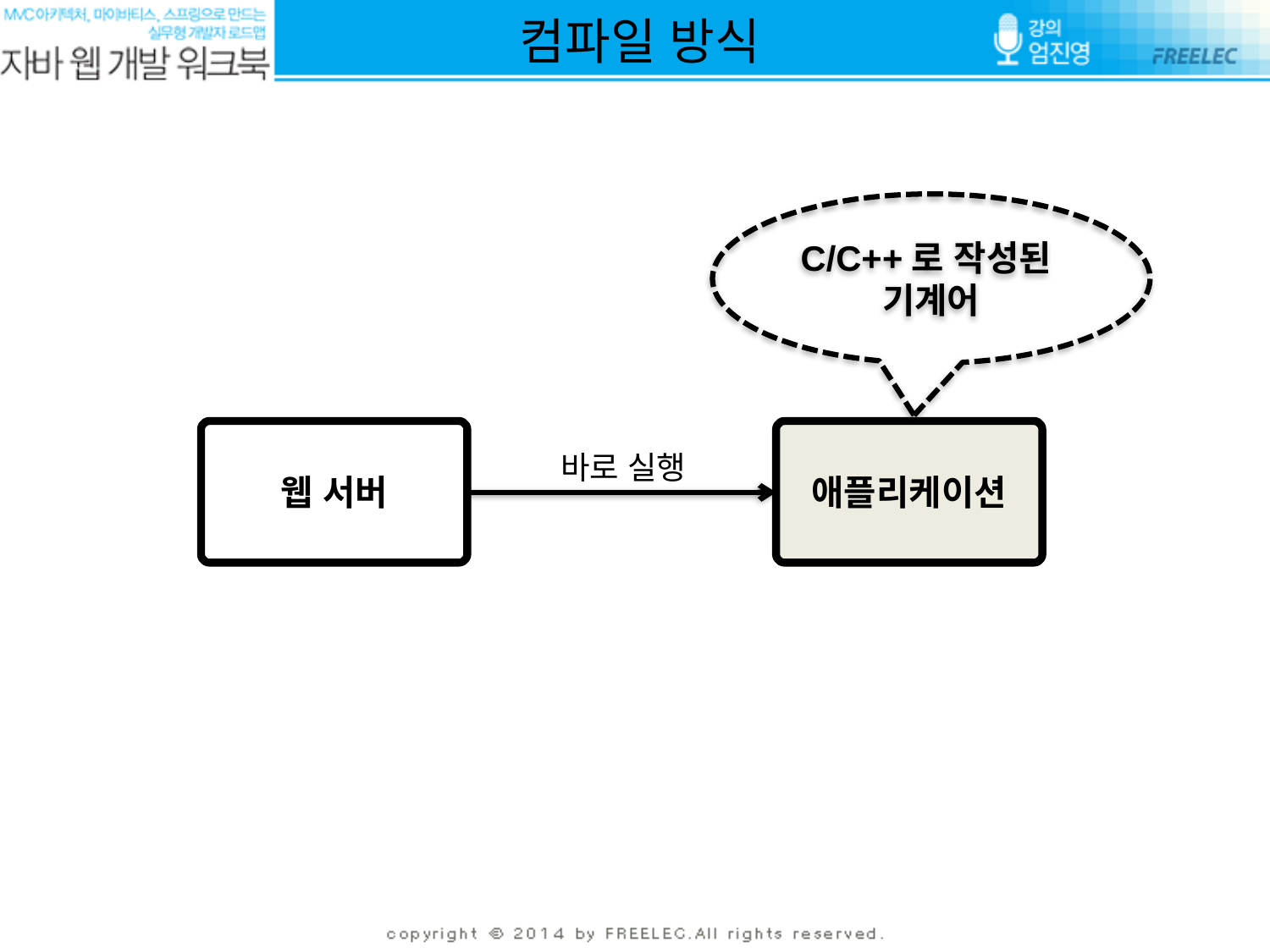

컴파일 방식
C/C++로 작성된
기계어
웹 서버
애플리케이션
바로 실행